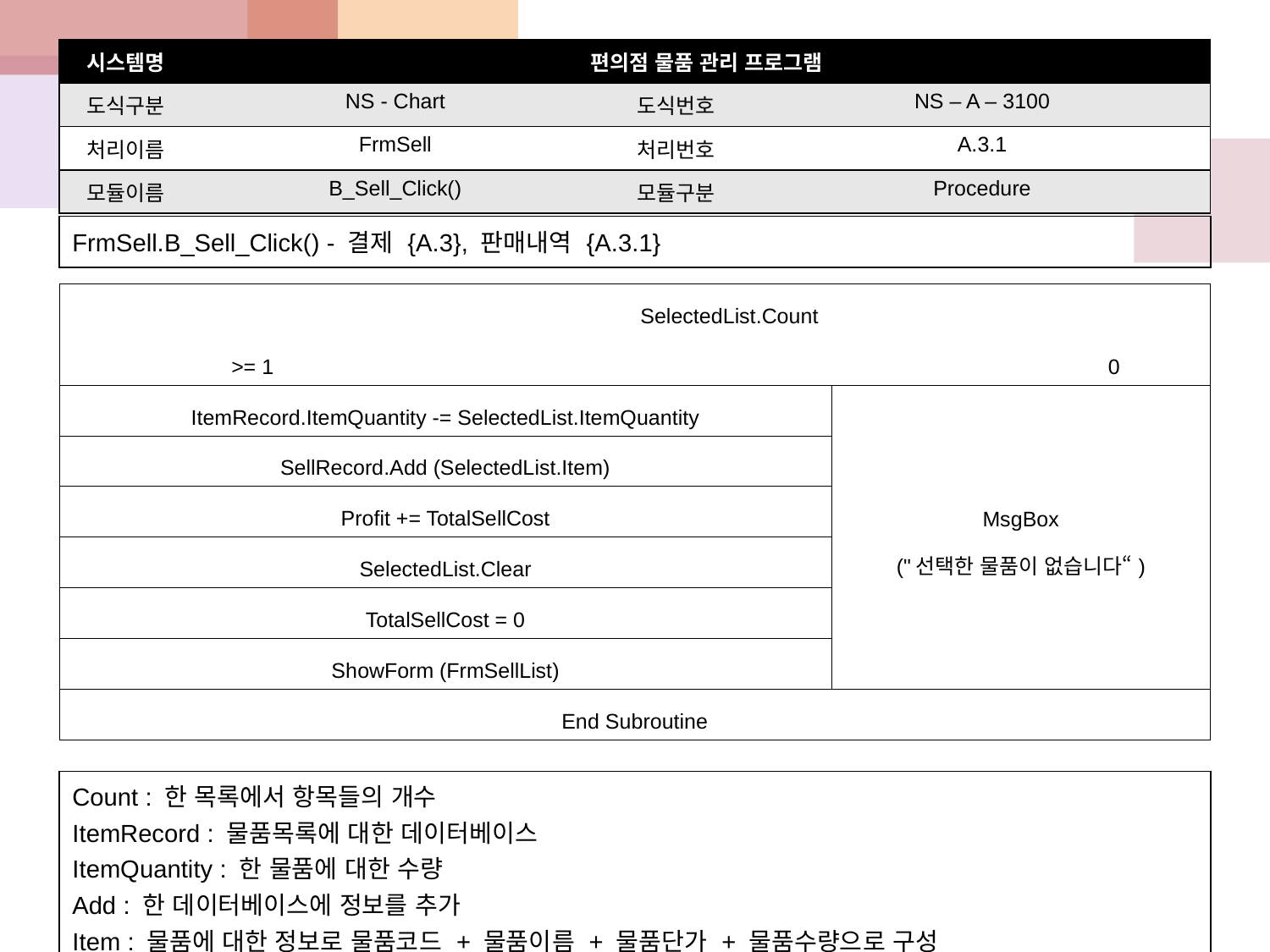

| 시스템명 | 편의점 물품 관리 프로그램 |  |  |
| --- | --- | --- | --- |
| 도식구분 | NS - Chart | 도식번호 | NS – A – 3100 |
| 처리이름 | FrmSell | 처리번호 | A.3.1 |
| 모듈이름 | B\_Sell\_Click() | 모듈구분 | Procedure |
| FrmSell.B\_Sell\_Click() - 결제 {A.3}, 판매내역 {A.3.1} |
| --- |
|  | SelectedList.Count |  |  |
| --- | --- | --- | --- |
| >= 1 |  |  | 0 |
| ItemRecord.ItemQuantity -= SelectedList.ItemQuantity |  | MsgBox ("선택한 물품이 없습니다“) |  |
| SellRecord.Add (SelectedList.Item) |  |  |  |
| Profit += TotalSellCost |  |  |  |
| SelectedList.Clear |  |  |  |
| TotalSellCost = 0 |  |  |  |
| ShowForm (FrmSellList) |  |  |  |
| End Subroutine |  |  |  |
| Count : 한 목록에서 항목들의 개수 ItemRecord : 물품목록에 대한 데이터베이스 ItemQuantity : 한 물품에 대한 수량 Add : 한 데이터베이스에 정보를 추가 Item : 물품에 대한 정보로 물품코드 + 물품이름 + 물품단가 + 물품수량으로 구성 |
| --- |